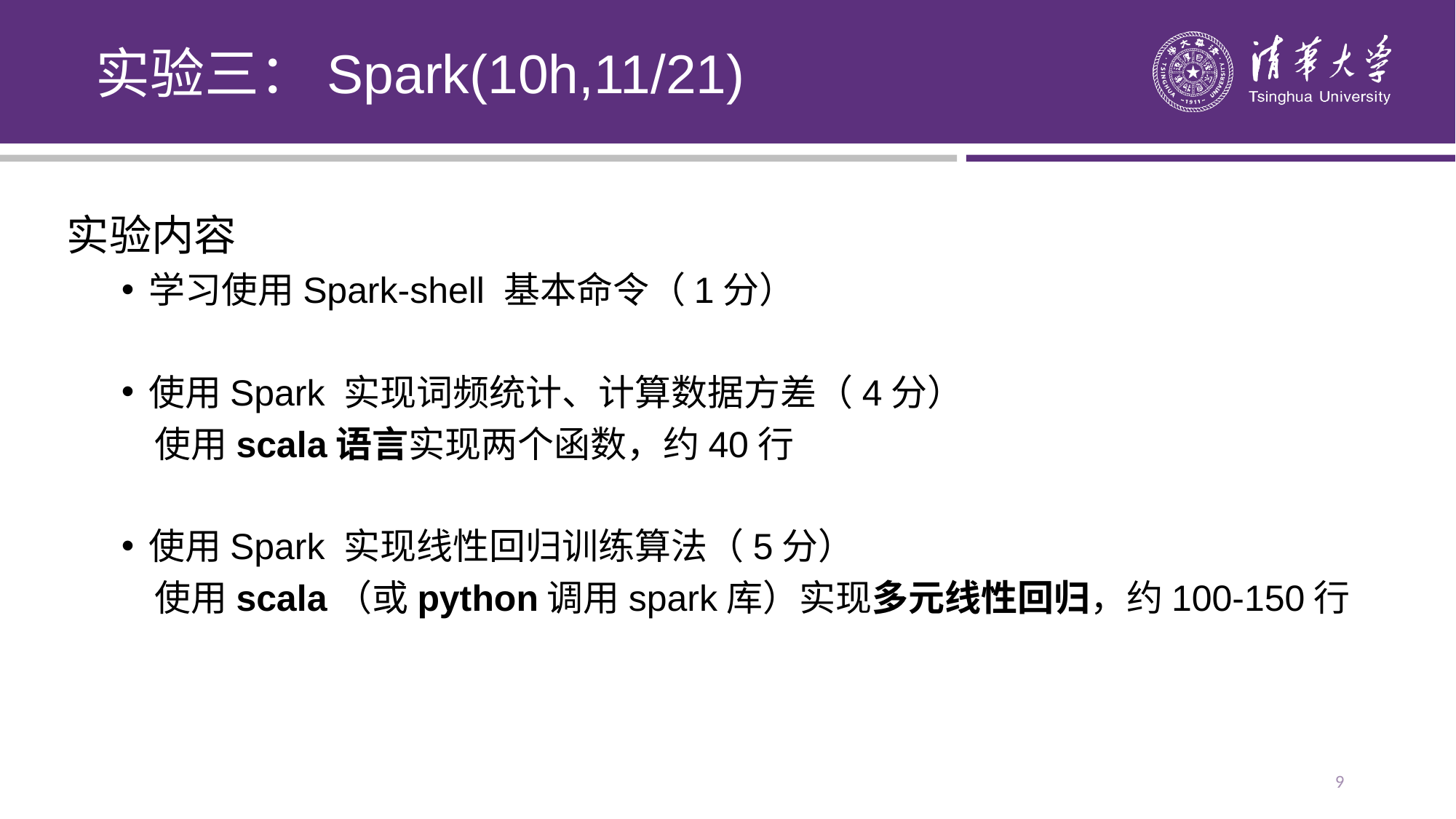

实验三：Spark(10h,11/21)
实验内容
学习使用Spark-shell 基本命令（1分）

使用Spark 实现词频统计、计算数据方差（4分）
   使用scala语言实现两个函数，约40行

使用Spark 实现线性回归训练算法（5分）
   使用scala（或python调用spark库）实现多元线性回归，约100-150行
9